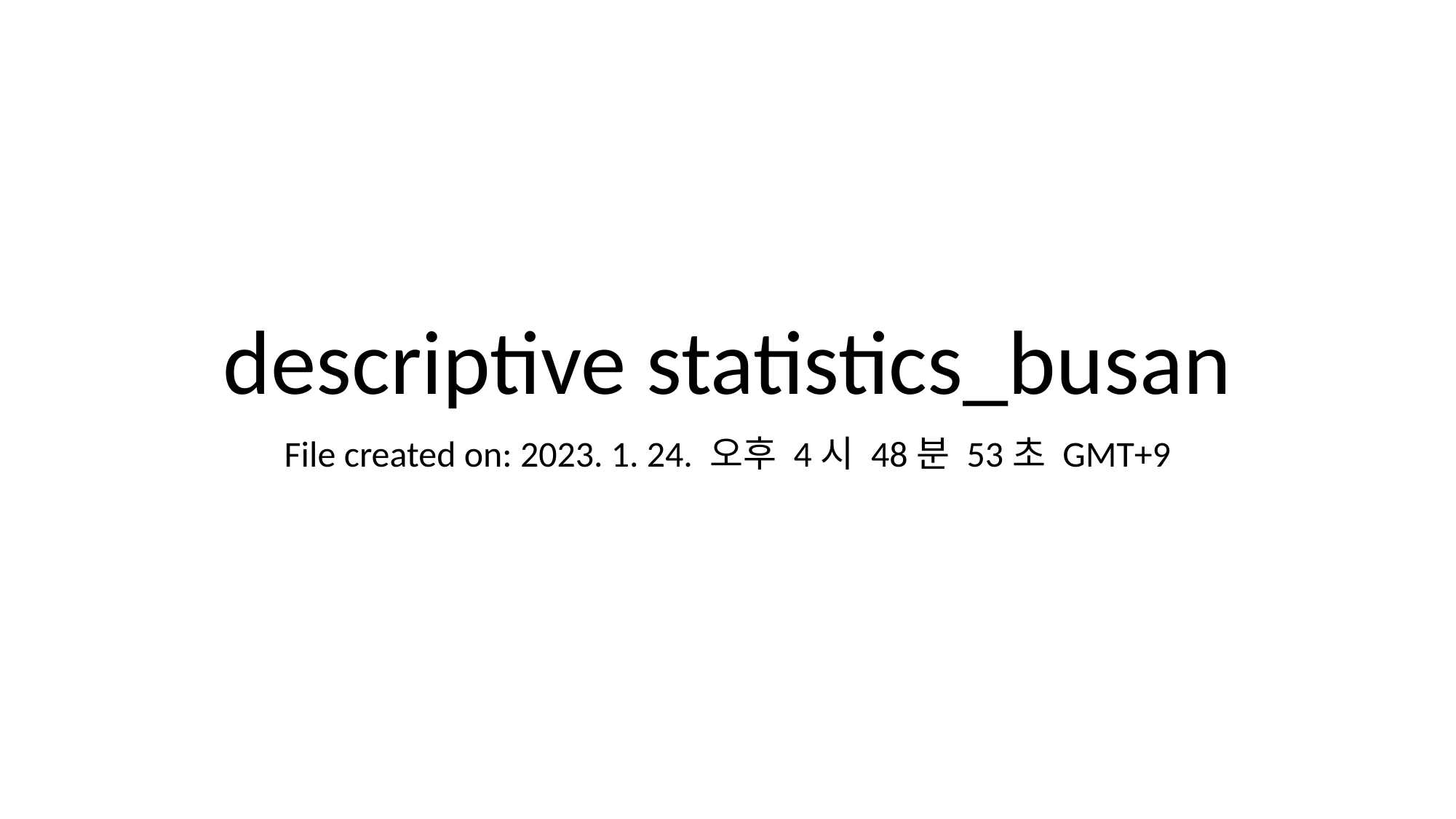

# descriptive statistics_busan
File created on: 2023. 1. 24. 오후 4시 48분 53초 GMT+9